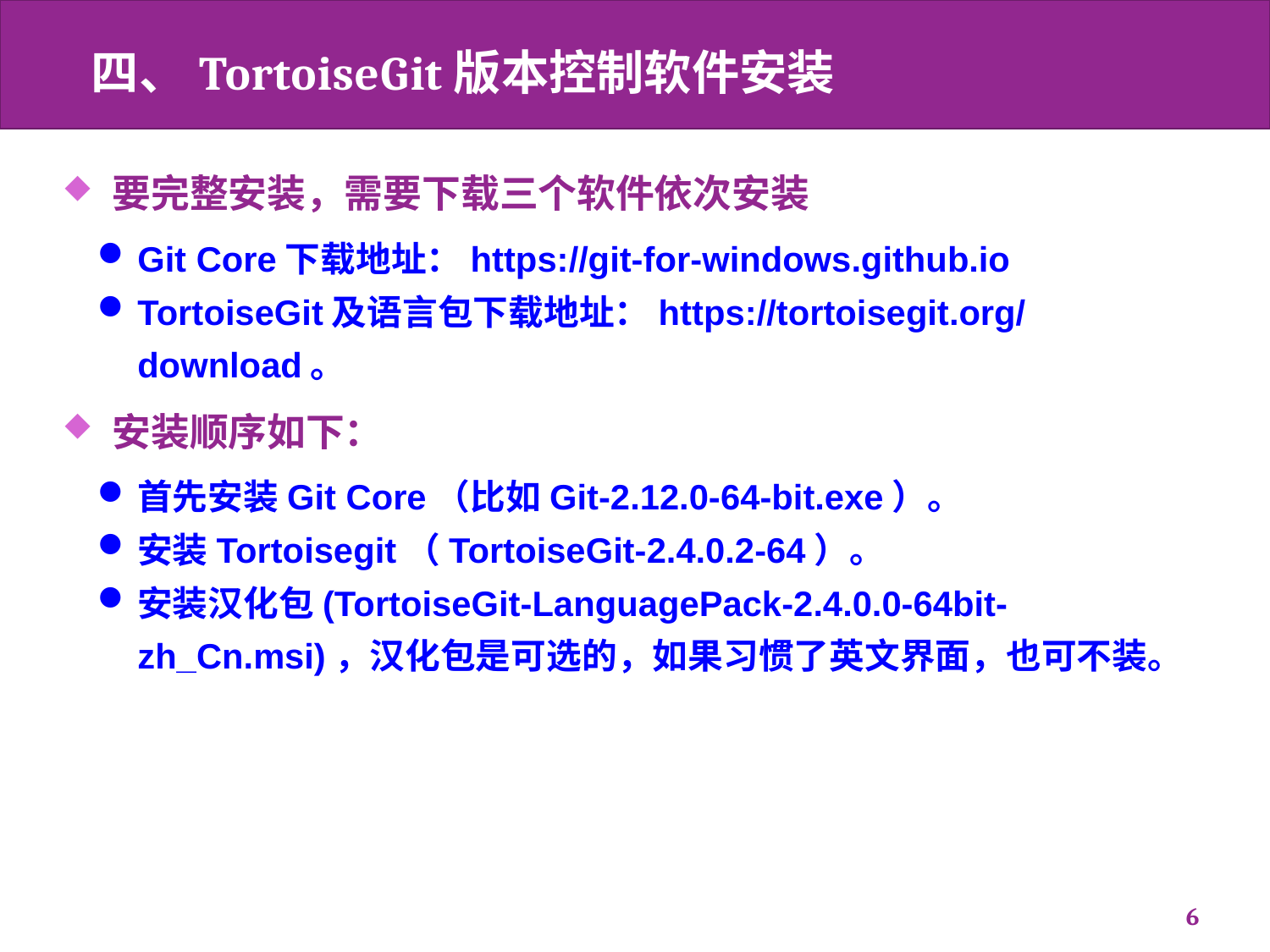

# 四、TortoiseGit版本控制软件安装
要完整安装，需要下载三个软件依次安装
Git Core下载地址：https://git-for-windows.github.io
TortoiseGit及语言包下载地址：https://tortoisegit.org/download。
安装顺序如下：
首先安装Git Core（比如Git-2.12.0-64-bit.exe）。
安装Tortoisegit（TortoiseGit-2.4.0.2-64）。
安装汉化包(TortoiseGit-LanguagePack-2.4.0.0-64bit-zh_Cn.msi)，汉化包是可选的，如果习惯了英文界面，也可不装。

6